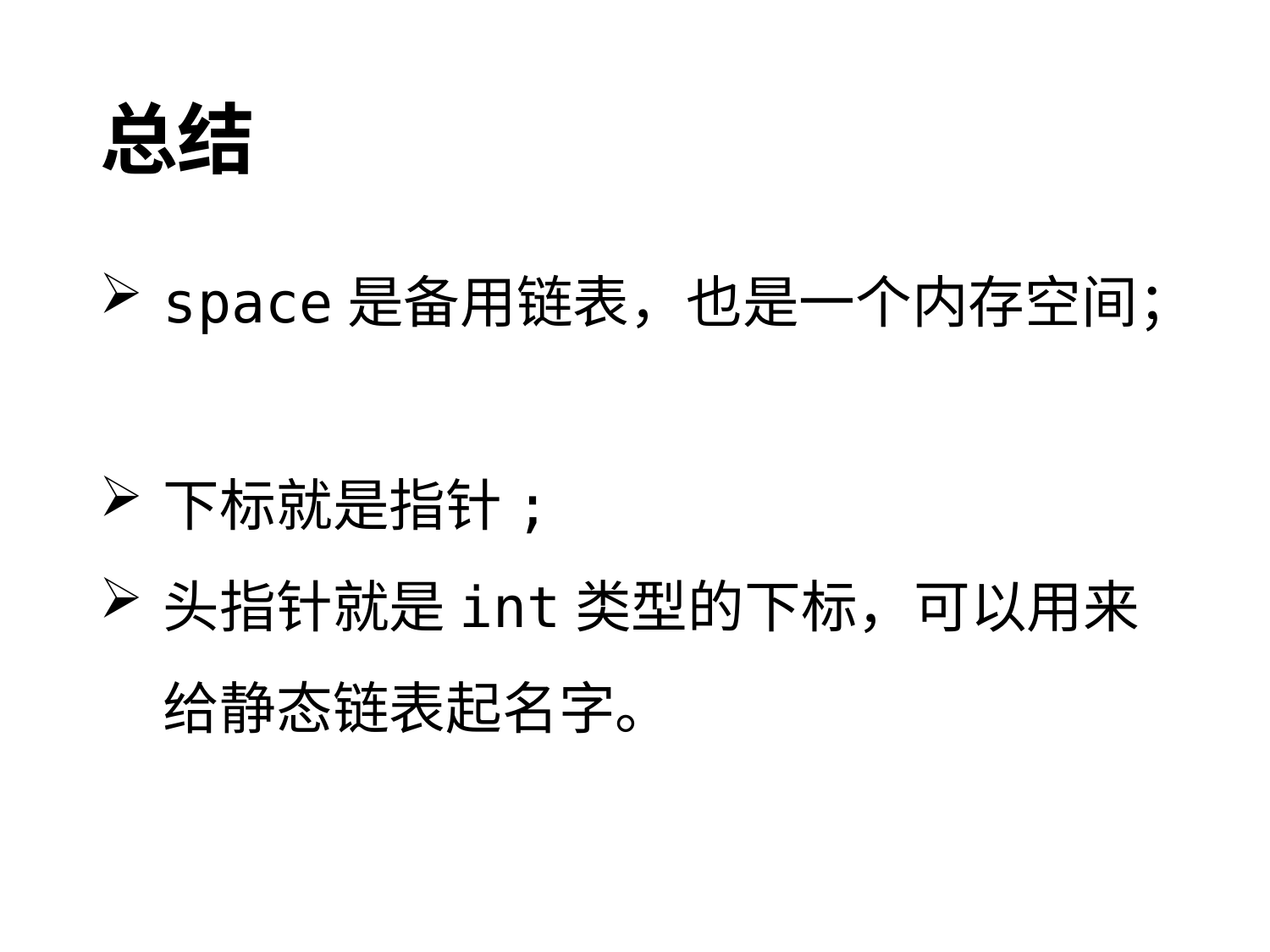

# 总结
space是备用链表，也是一个内存空间；
下标就是指针;
头指针就是int类型的下标，可以用来给静态链表起名字。